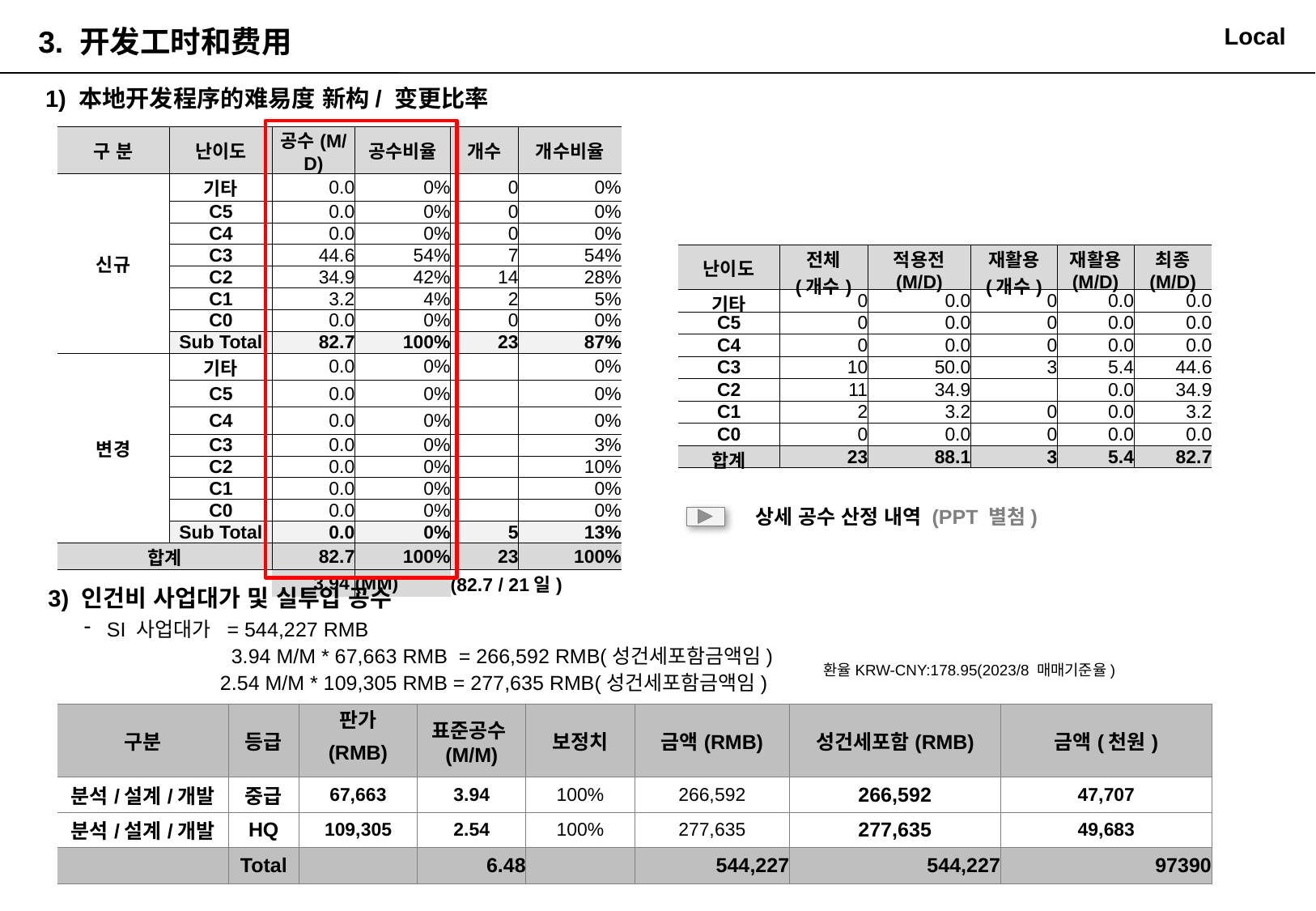

Local
3. 开发工时和费用
1) 本地开发程序的难易度 新构/ 变更比率

| 구 분 | 난이도 | 공수(M/D) | 공수비율 | 개수 | 개수비율 |
| --- | --- | --- | --- | --- | --- |
| 신규 | 기타 | 0.0 | 0% | 0 | 0% |
|  | C5 | 0.0 | 0% | 0 | 0% |
|  | C4 | 0.0 | 0% | 0 | 0% |
|  | C3 | 44.6 | 54% | 7 | 54% |
|  | C2 | 34.9 | 42% | 14 | 28% |
|  | C1 | 3.2 | 4% | 2 | 5% |
|  | C0 | 0.0 | 0% | 0 | 0% |
|  | Sub Total | 82.7 | 100% | 23 | 87% |
| 변경 | 기타 | 0.0 | 0% |  | 0% |
|  | C5 | 0.0 | 0% |  | 0% |
|  | C4 | 0.0 | 0% |  | 0% |
|  | C3 | 0.0 | 0% |  | 3% |
|  | C2 | 0.0 | 0% |  | 10% |
|  | C1 | 0.0 | 0% |  | 0% |
|  | C0 | 0.0 | 0% |  | 0% |
|  | Sub Total | 0.0 | 0% | 5 | 13% |
| 합계 |  | 82.7 | 100% | 23 | 100% |
|  |  | 3.94 | (MM) | (82.7 / 21일) |  |
| 난이도 | 전체 (개수) | 적용전 (M/D) | 재활용 (개수) | 재활용 (M/D) | 최종 (M/D) |
| --- | --- | --- | --- | --- | --- |
| 기타 | 0 | 0.0 | 0 | 0.0 | 0.0 |
| C5 | 0 | 0.0 | 0 | 0.0 | 0.0 |
| C4 | 0 | 0.0 | 0 | 0.0 | 0.0 |
| C3 | 10 | 50.0 | 3 | 5.4 | 44.6 |
| C2 | 11 | 34.9 |  | 0.0 | 34.9 |
| C1 | 2 | 3.2 | 0 | 0.0 | 3.2 |
| C0 | 0 | 0.0 | 0 | 0.0 | 0.0 |
| 합계 | 23 | 88.1 | 3 | 5.4 | 82.7 |
상세 공수 산정 내역 (PPT 별첨)

3) 인건비 사업대가 및 실투입 공수
SI 사업대가  = 544,227 RMB
                          3.94 M/M * 67,663 RMB  = 266,592 RMB(성건세포함금액임)
                        2.54 M/M * 109,305 RMB = 277,635 RMB(성건세포함금액임)

환율KRW-CNY:178.95(2023/8 매매기준율)
| 구분 | 등급 | 판가 | 표준공수(M/M) | 보정치 | 금액(RMB) | 성건세포함(RMB) | 금액(천원) |
| --- | --- | --- | --- | --- | --- | --- | --- |
|  |  | (RMB) |  |  |  |  |  |
| 분석/설계/개발 | 중급 | 67,663 | 3.94 | 100% | 266,592 | 266,592 | 47,707 |
| 분석/설계/개발 | HQ | 109,305 | 2.54 | 100% | 277,635 | 277,635 | 49,683 |
|  | Total |  | 6.48 |  | 544,227 | 544,227 | 97390 |
3/6
4/6